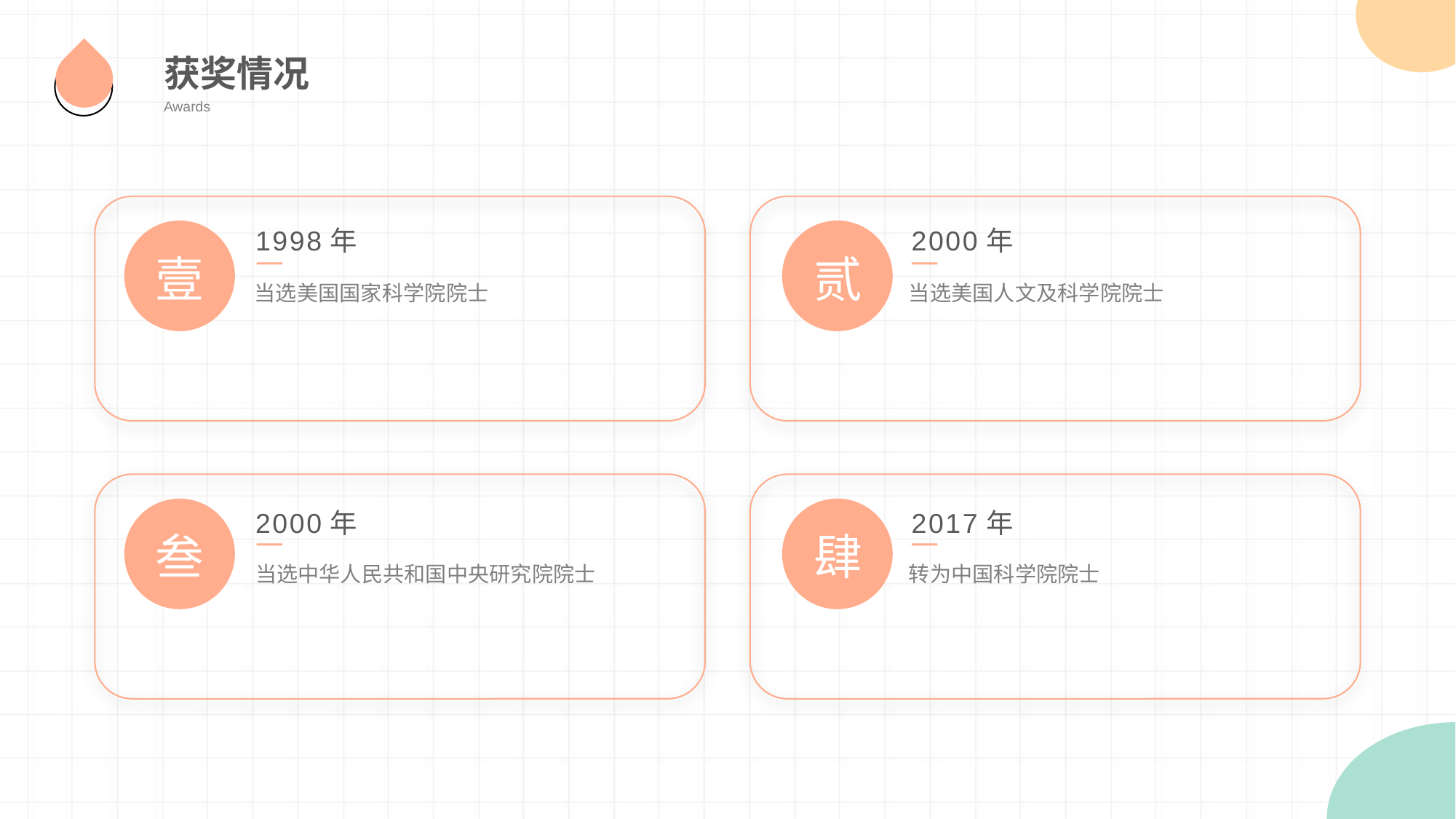

获奖情况

Awards

1998年
2000年

壹
贰

当选美国国家科学院院士
当选美国人文及科学院院士

2000年
2017年
叁
肆

当选中华人民共和国中央研究院院士
转为中国科学院院士